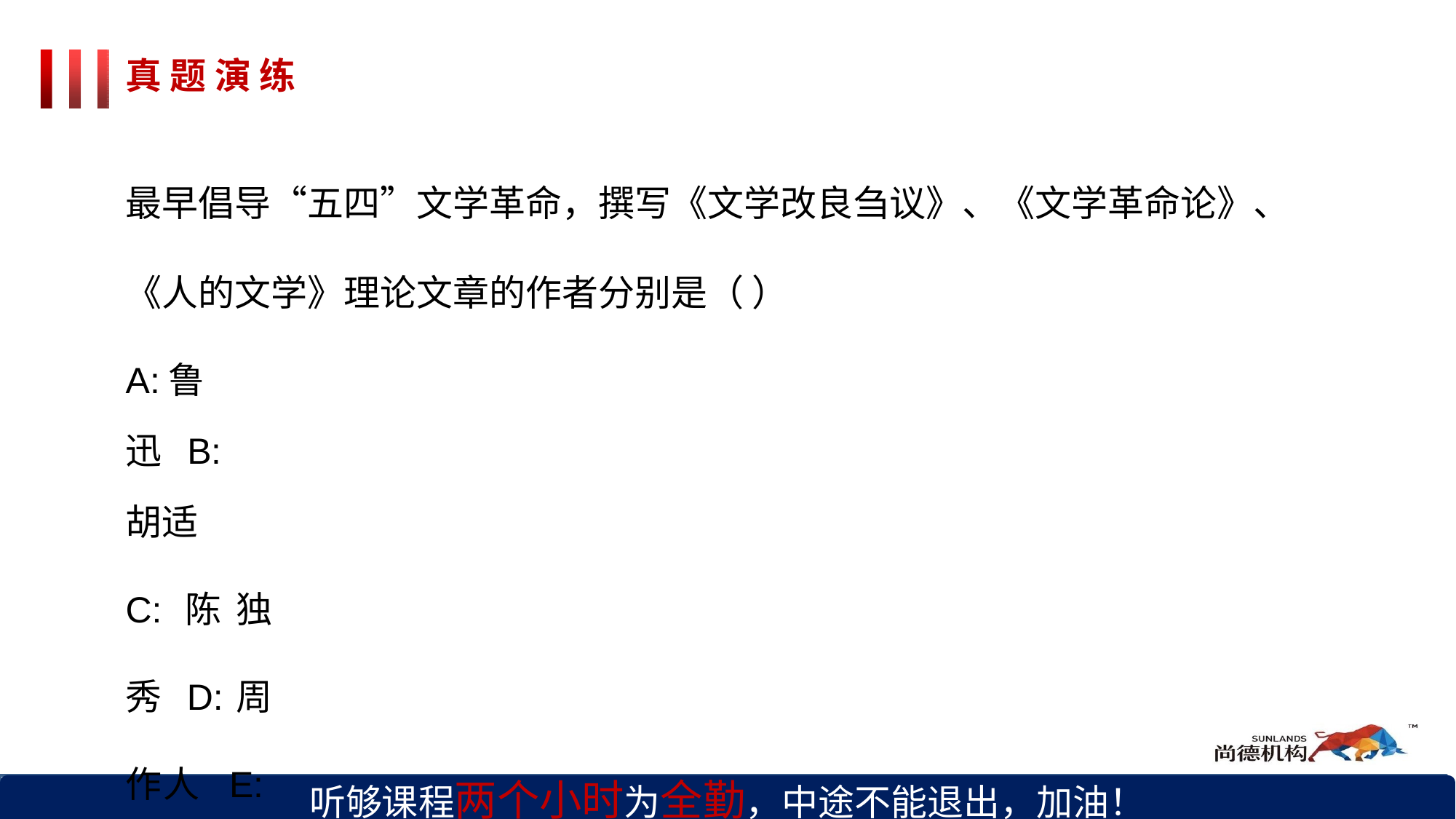

# 真 题 演 练
最早倡导“五四”文学革命，撰写《文学改良刍议》、《文学革命论》、

《人的文学》理论文章的作者分别是（ ）
A:鲁迅  B:胡适
C:陈独秀 D:周作人  E:李大钊

听够课程两个小时为全勤，中途不能退出，加油！
69